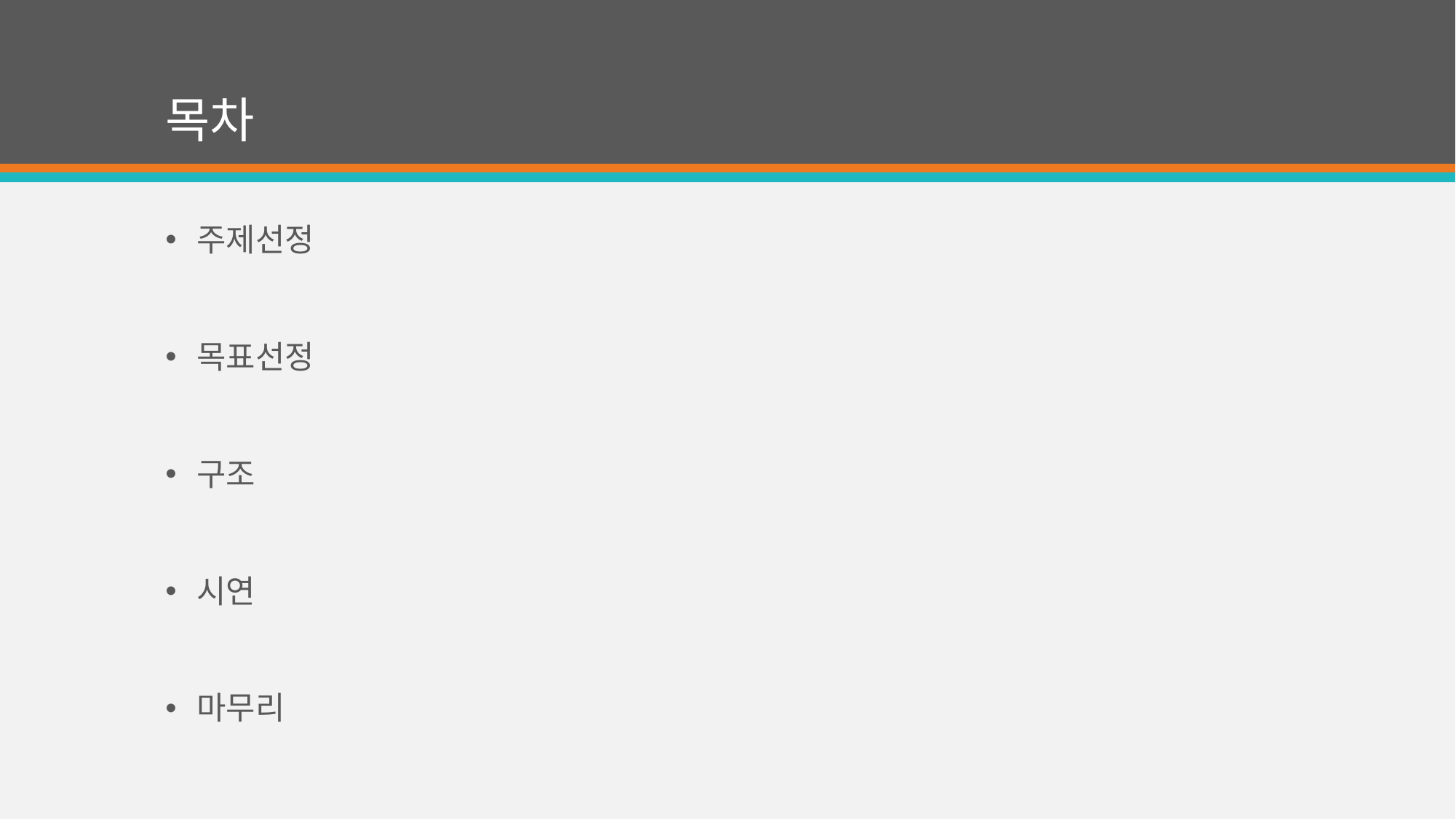

# 목차
주제선정

목표선정

구조

시연

마무리